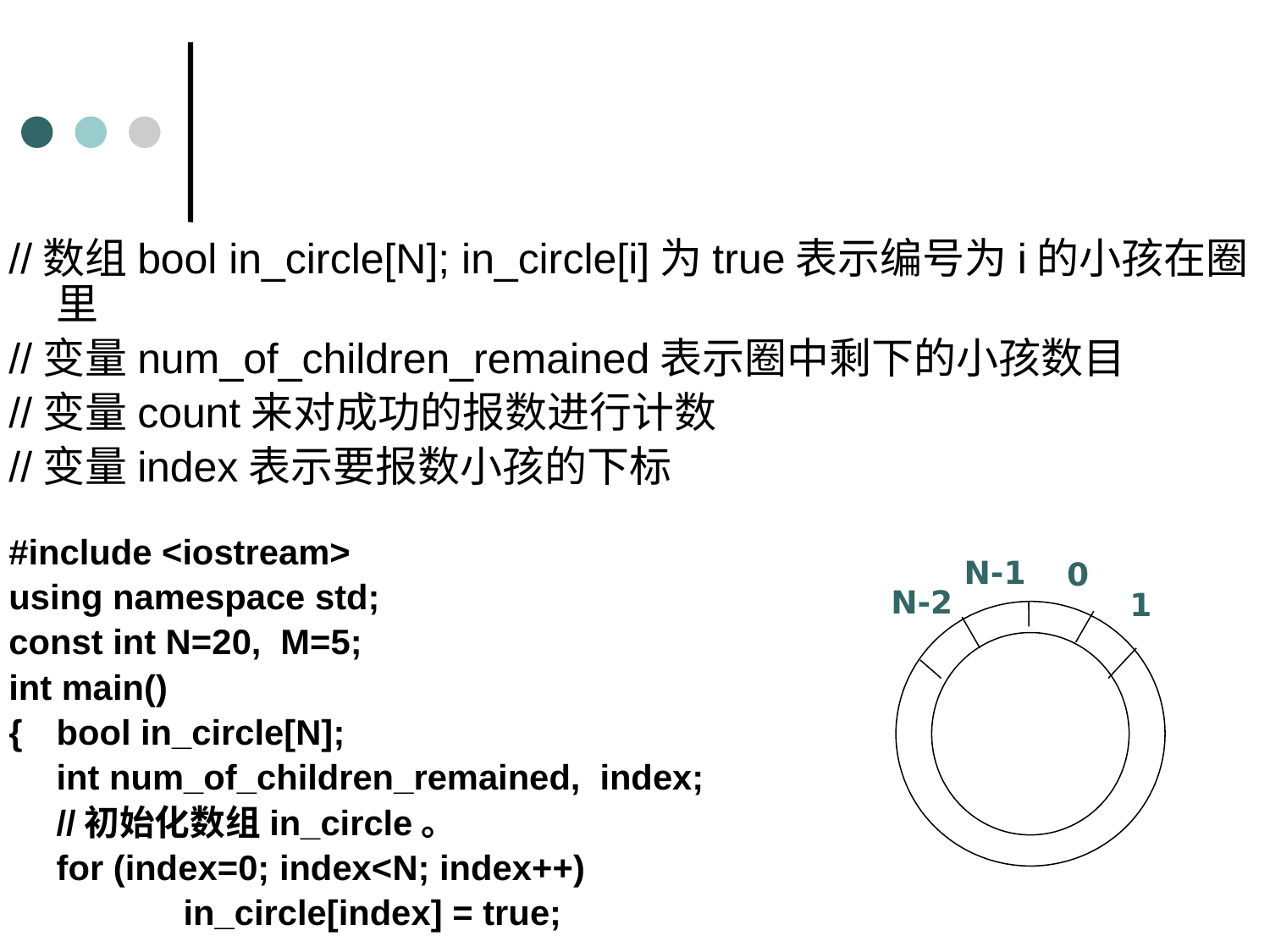

//数组bool in_circle[N]; in_circle[i]为true表示编号为i的小孩在圈里
//变量num_of_children_remained表示圈中剩下的小孩数目
//变量count来对成功的报数进行计数
//变量index表示要报数小孩的下标

#include <iostream>
using namespace std;
const int N=20,  M=5;
int main()
{	bool in_circle[N];
	int num_of_children_remained,  index;
	//初始化数组in_circle。
	for (index=0; index<N; index++)
		in_circle[index] = true;
N-1
0
N-2
1